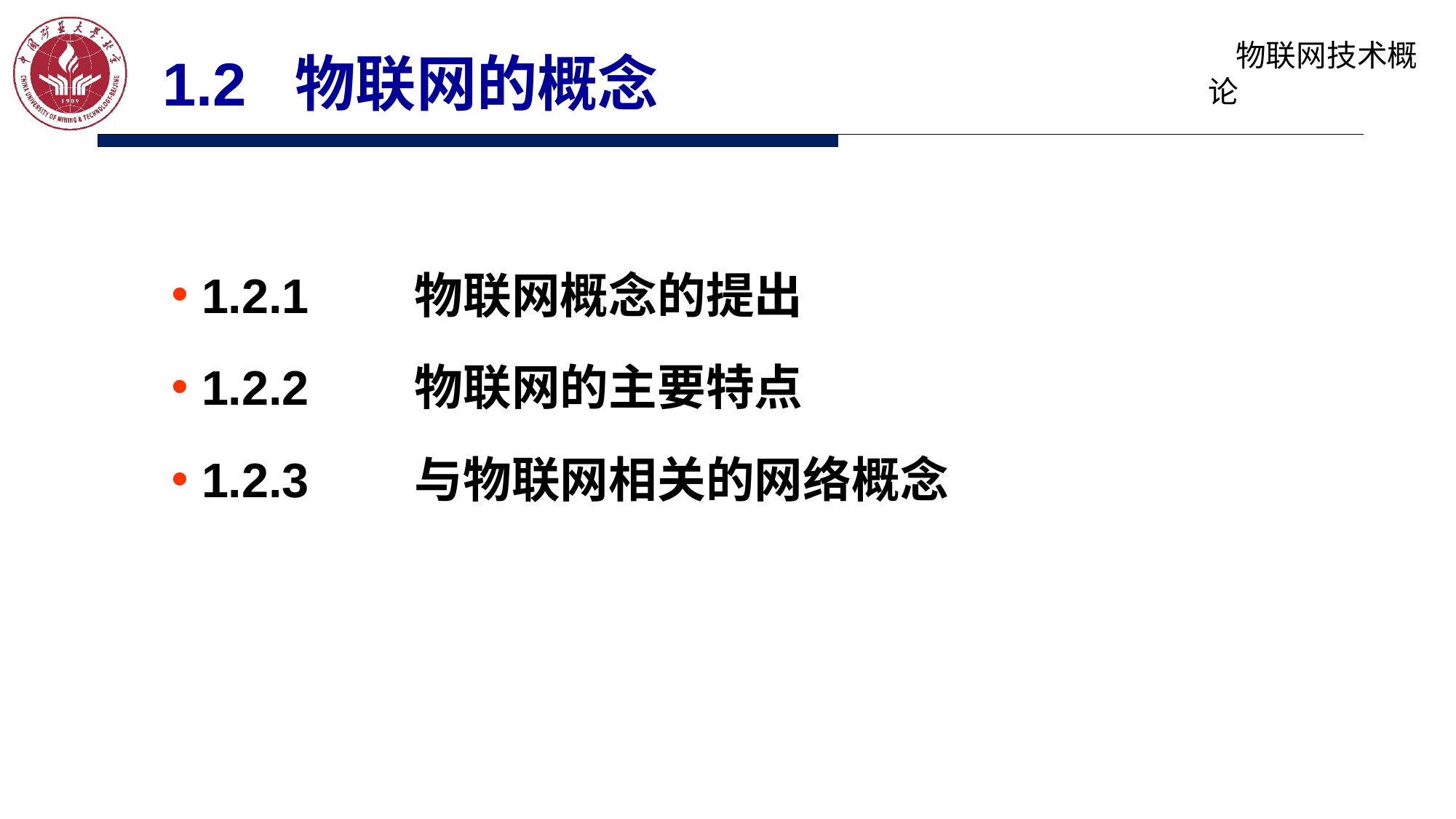

# 1.2  物联网的概念
 1.2.1	 物联网概念的提出
 1.2.2	 物联网的主要特点
 1.2.3	 与物联网相关的网络概念